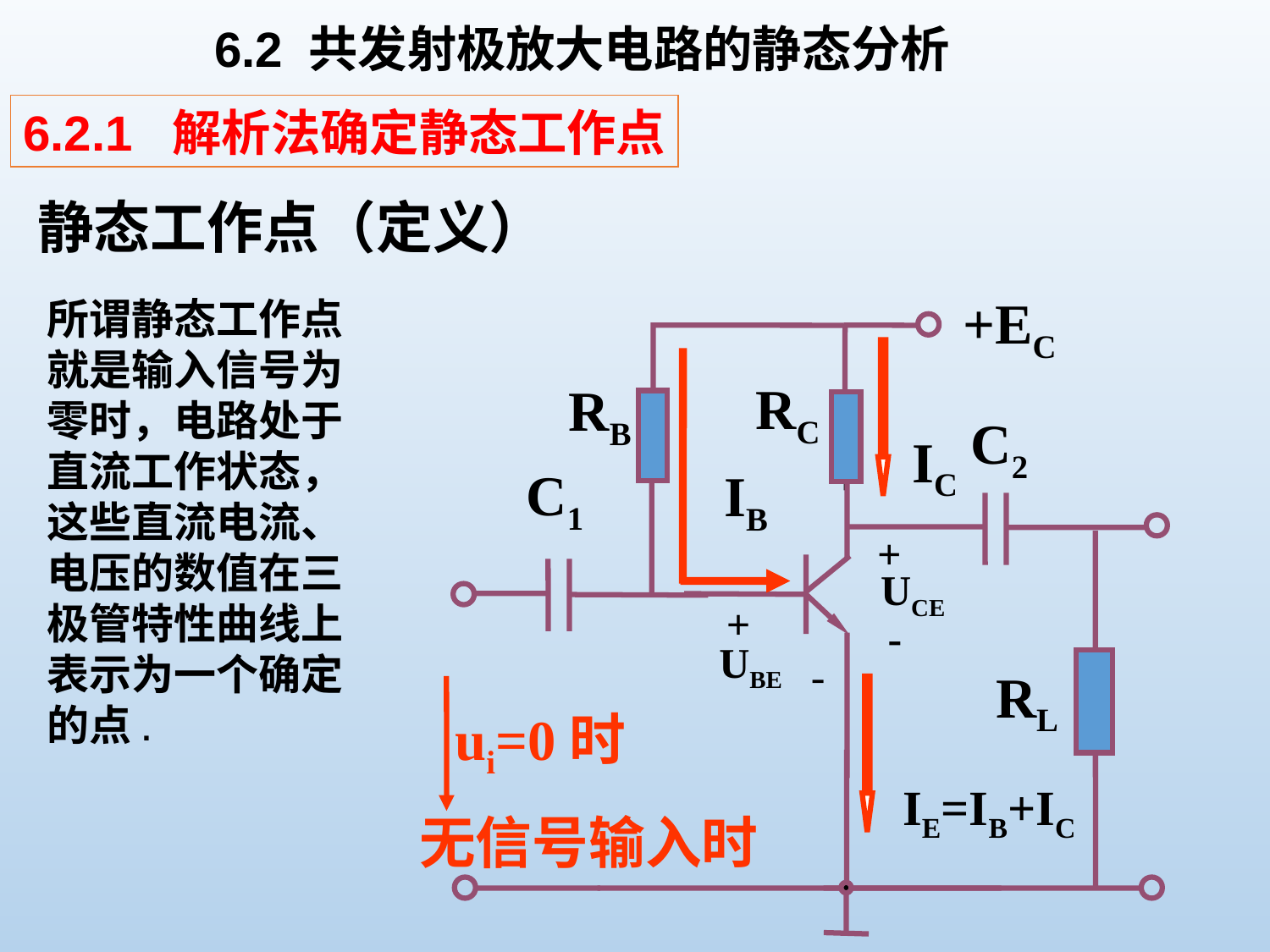

6.2 共发射极放大电路的静态分析
6.2.1  解析法确定静态工作点
静态工作点（定义）
所谓静态工作点就是输入信号为零时，电路处于直流工作状态，这些直流电流、电压的数值在三极管特性曲线上表示为一个确定的点.
+EC

IB

RC
RB

C2
IC

C1

+
UCE
-

RL

+
UBE
-

ui=0时

IE=IB+IC
无信号输入时